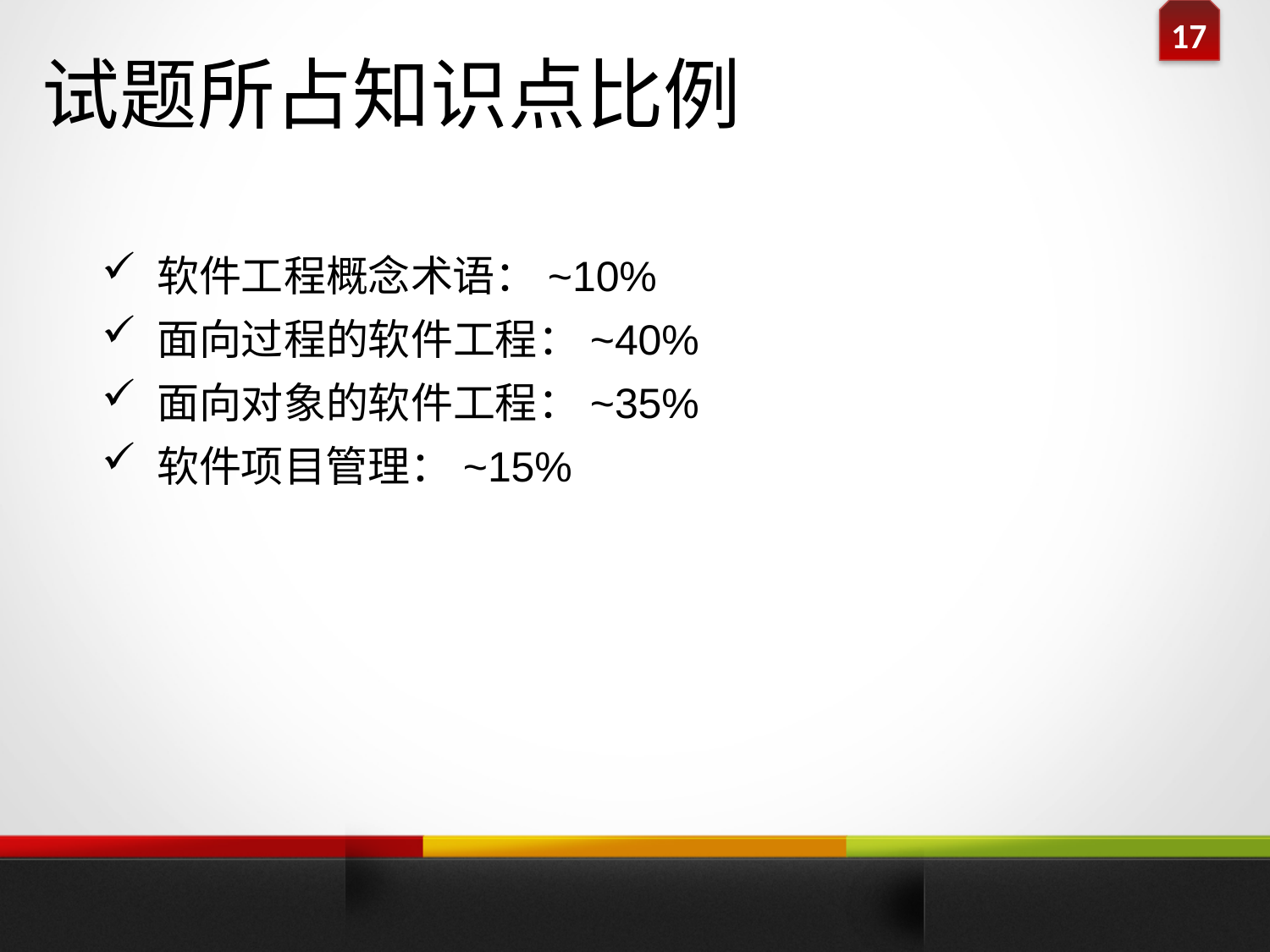

试题所占知识点比例
 软件工程概念术语：~10%
 面向过程的软件工程：~40%
 面向对象的软件工程：~35%
 软件项目管理：~15%